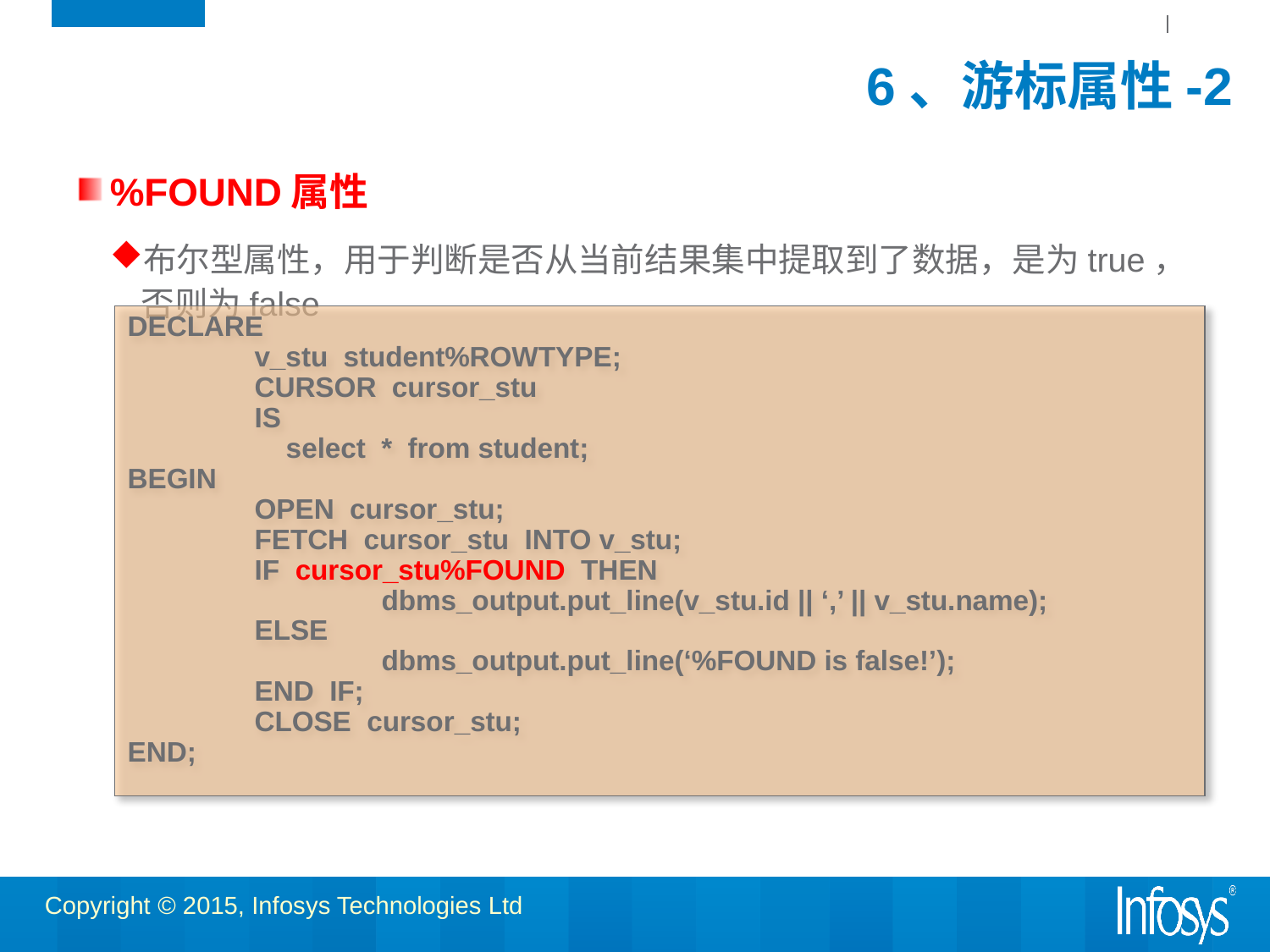

# 6、游标属性-2
%FOUND属性
布尔型属性，用于判断是否从当前结果集中提取到了数据，是为true，否则为false

DECLARE
	v_stu  student%ROWTYPE;
	CURSOR  cursor_stu
	IS
    select  *  from student;
BEGIN
	OPEN  cursor_stu;
	FETCH  cursor_stu  INTO v_stu;
	IF  cursor_stu%FOUND  THEN
		dbms_output.put_line(v_stu.id || ‘,’ || v_stu.name);
	ELSE
		dbms_output.put_line(‘%FOUND is false!’);
	END  IF;
	CLOSE  cursor_stu;
END;